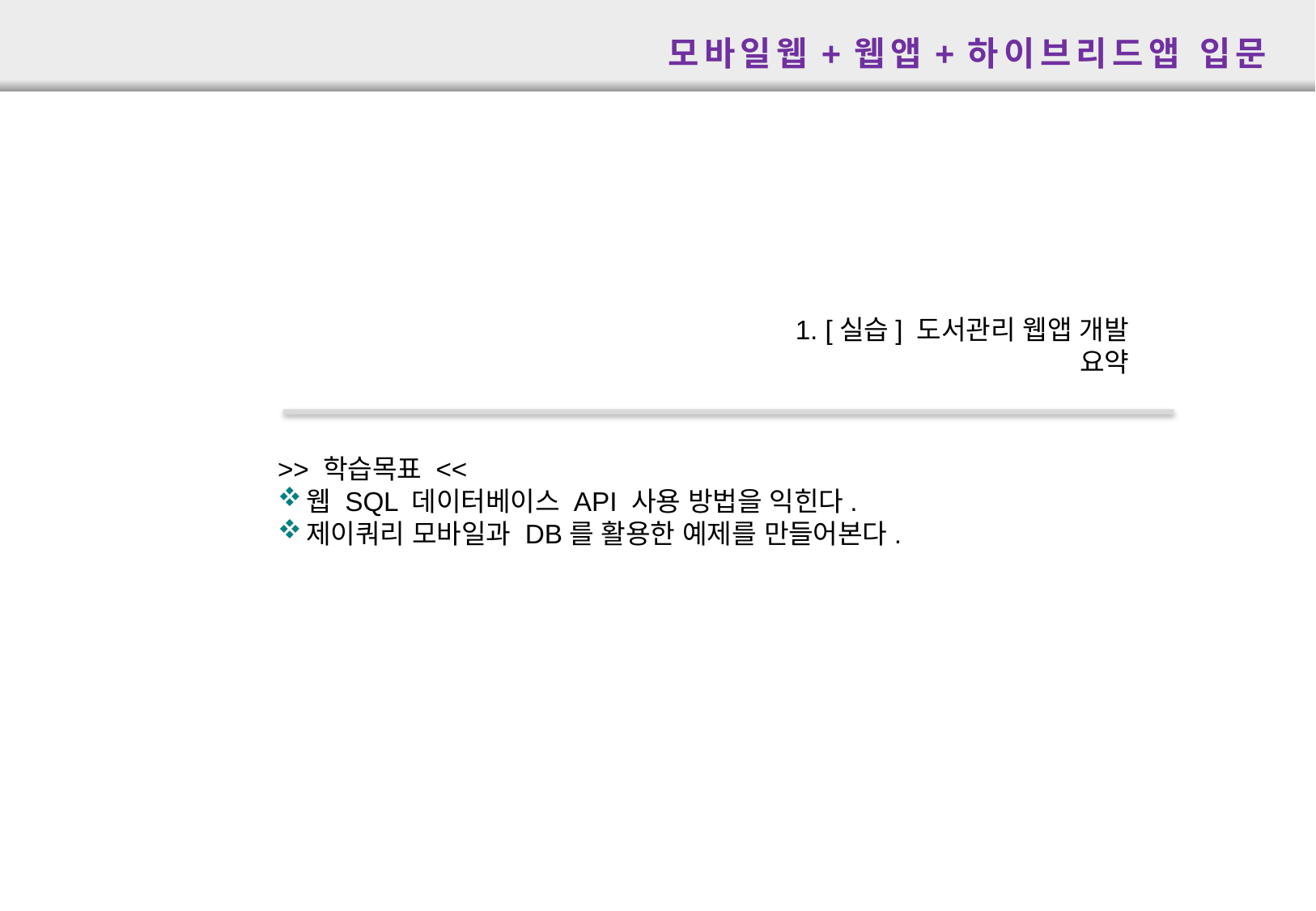

모바일웹+웹앱+하이브리드앱 입문
1. [실습] 도서관리 웹앱 개발
요약

>> 학습목표 <<
웹 SQL 데이터베이스 API 사용 방법을 익힌다.
제이쿼리 모바일과 DB를 활용한 예제를 만들어본다.